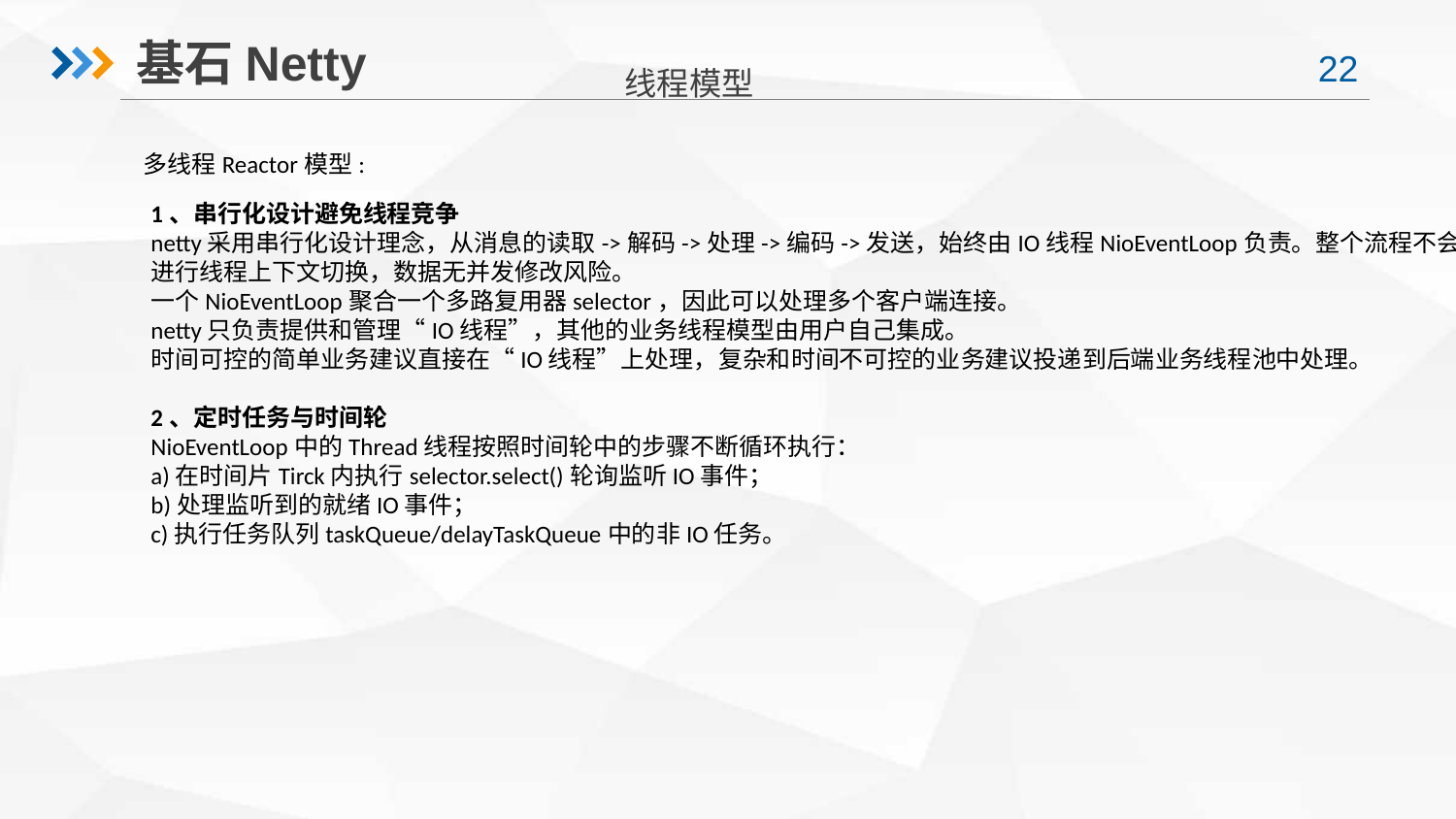

基石Netty
线程模型
多线程Reactor模型:
1、串行化设计避免线程竞争
netty采用串行化设计理念，从消息的读取->解码->处理->编码->发送，始终由IO线程NioEventLoop负责。整个流程不会进行线程上下文切换，数据无并发修改风险。
一个NioEventLoop聚合一个多路复用器selector，因此可以处理多个客户端连接。
netty只负责提供和管理“IO线程”，其他的业务线程模型由用户自己集成。
时间可控的简单业务建议直接在“IO线程”上处理，复杂和时间不可控的业务建议投递到后端业务线程池中处理。
2、定时任务与时间轮
NioEventLoop中的Thread线程按照时间轮中的步骤不断循环执行：
a)在时间片Tirck内执行selector.select()轮询监听IO事件；
b)处理监听到的就绪IO事件；
c)执行任务队列taskQueue/delayTaskQueue中的非IO任务。